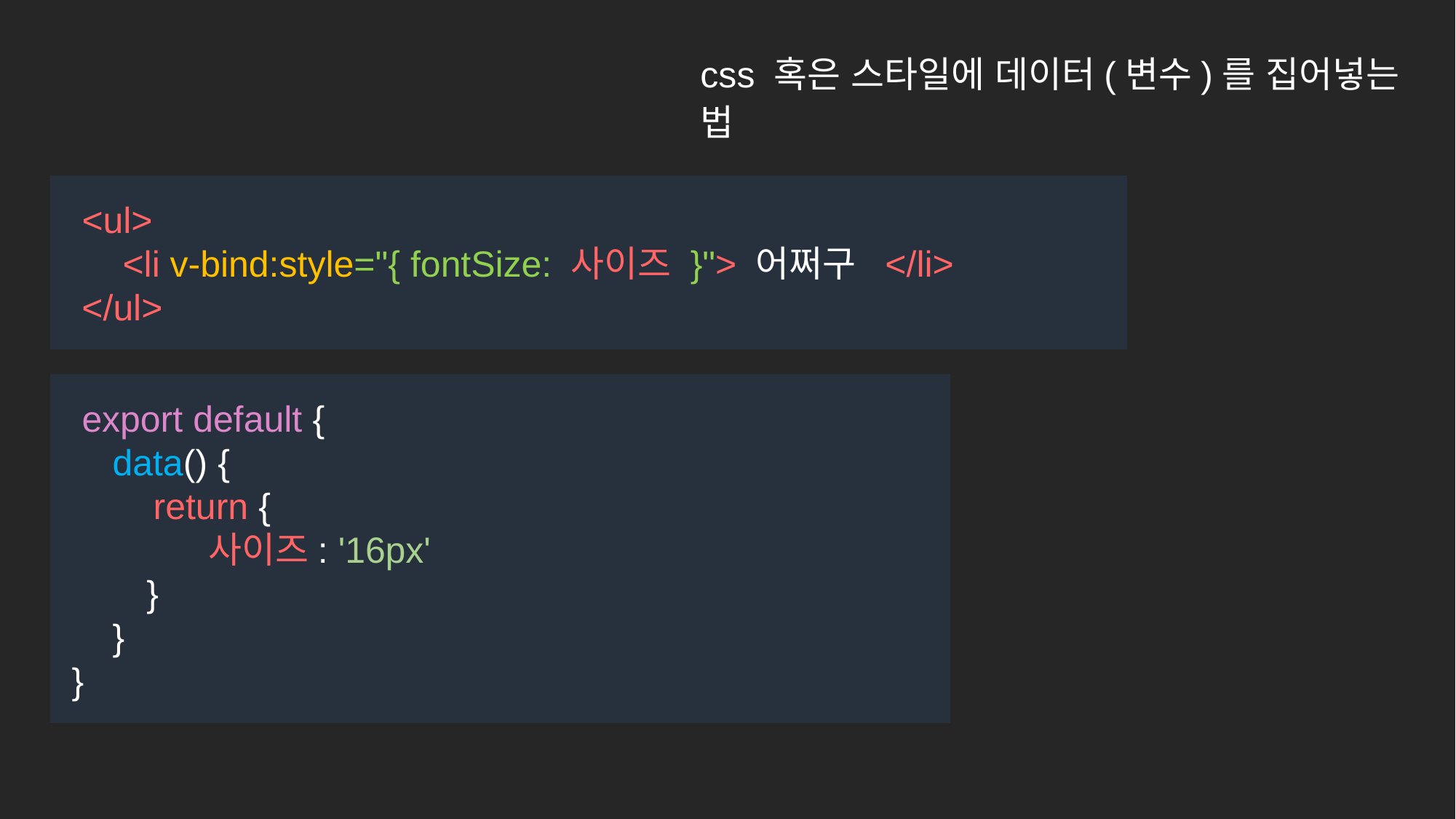

css 혹은 스타일에 데이터(변수)를 집어넣는 법
 <ul>
     <li v-bind:style="{ fontSize: 사이즈 }"> 어쩌구  </li>
 </ul>
 export default {
    data() {
        return {
         사이즈: '16px'
  }
    }
}